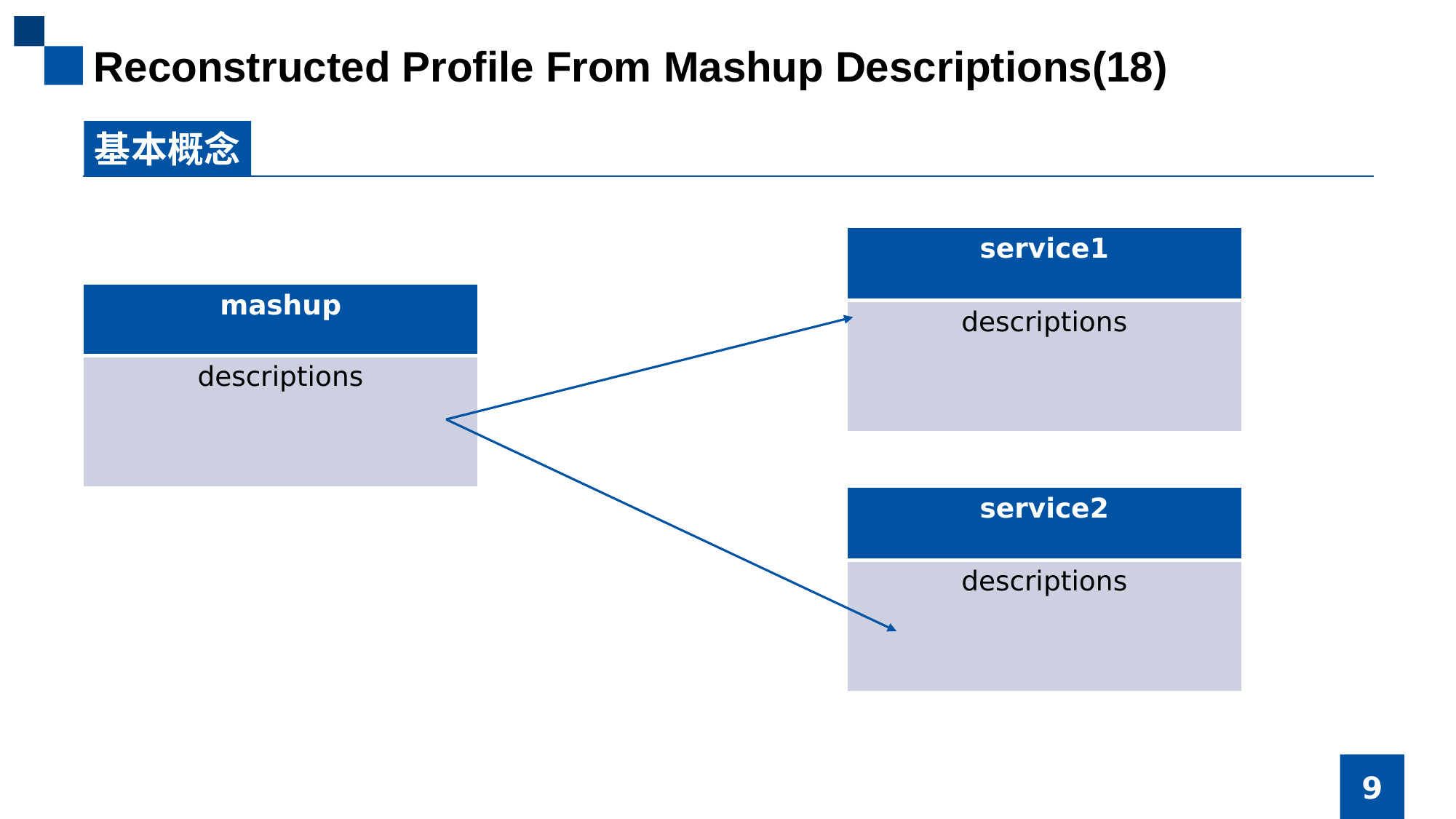

Reconstructed Profile From Mashup Descriptions(18)
基本概念
| service1 |
| --- |
| descriptions |
| mashup |
| --- |
| descriptions |
| service2 |
| --- |
| descriptions |
9